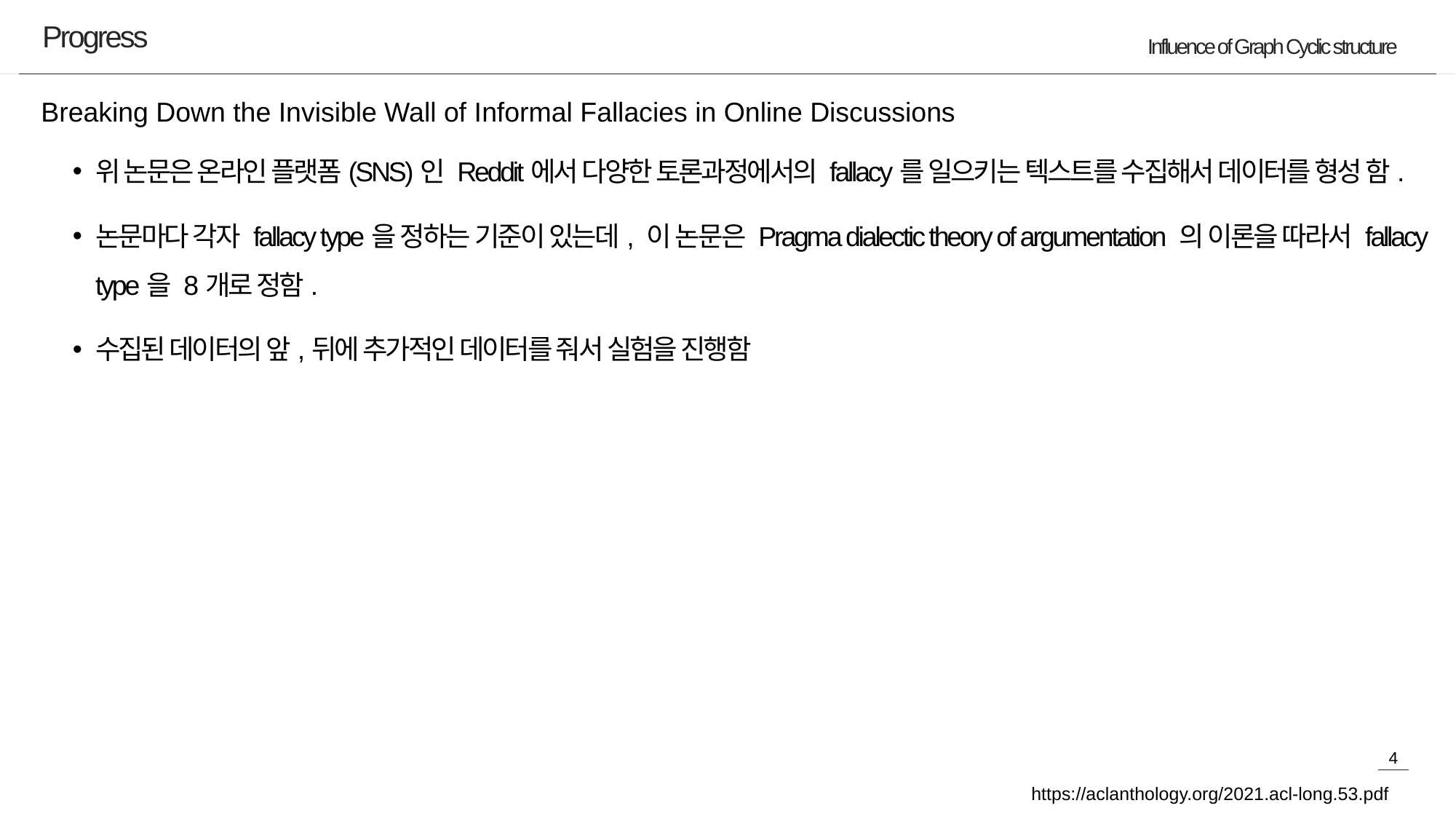

Progress
Breaking Down the Invisible Wall of Informal Fallacies in Online Discussions
위 논문은 온라인 플랫폼(SNS)인 Reddit에서 다양한 토론과정에서의 fallacy를 일으키는 텍스트를 수집해서 데이터를 형성 함.
논문마다 각자 fallacy type을 정하는 기준이 있는데, 이 논문은 Pragma dialectic theory of argumentation 의 이론을 따라서 fallacy type을 8개로 정함.
수집된 데이터의 앞,뒤에 추가적인 데이터를 줘서 실험을 진행함

https://aclanthology.org/2021.acl-long.53.pdf